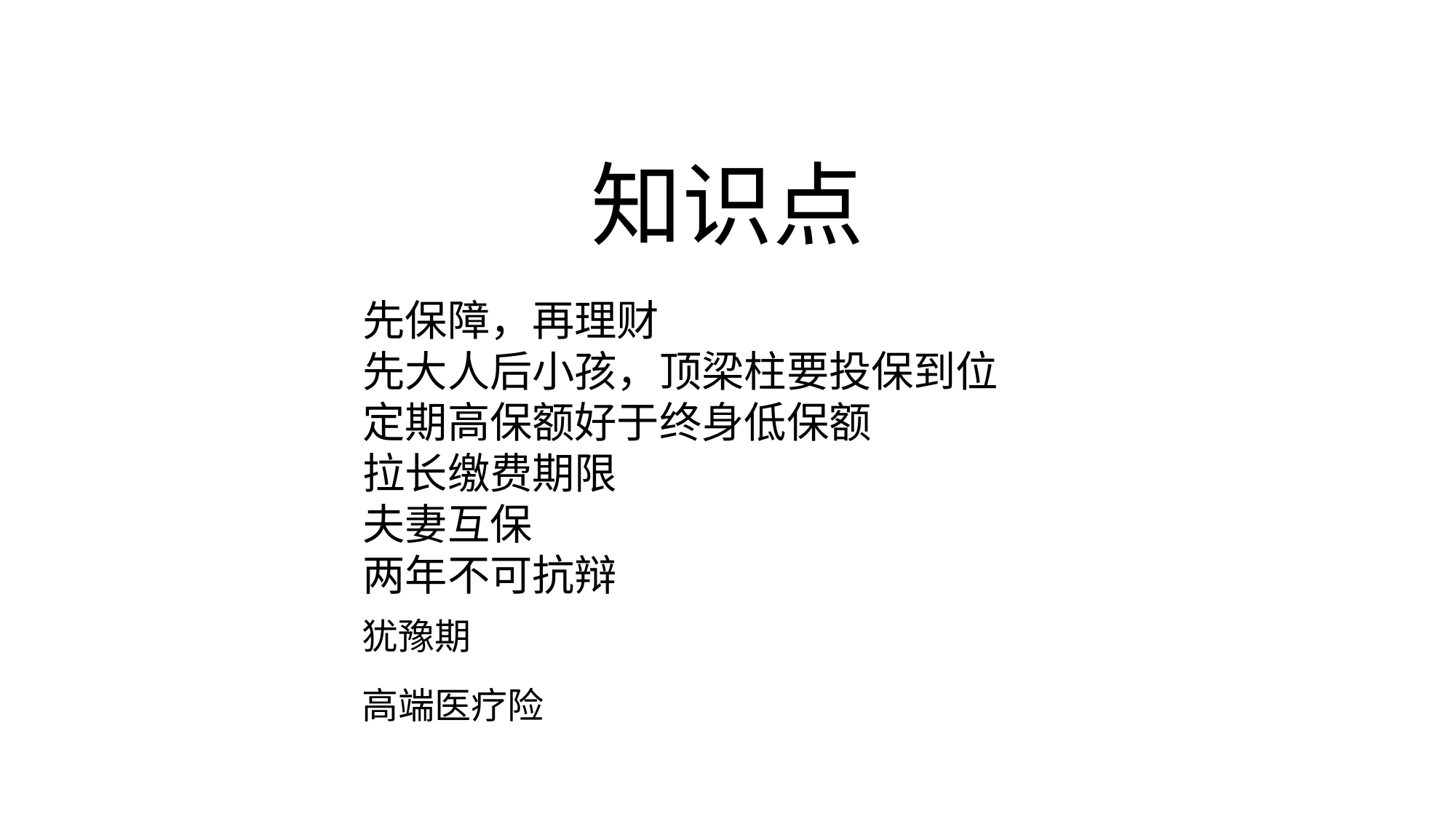

# 知识点
先保障，再理财
先大人后小孩，顶梁柱要投保到位
定期高保额好于终身低保额
拉长缴费期限
夫妻互保
两年不可抗辩
犹豫期
高端医疗险